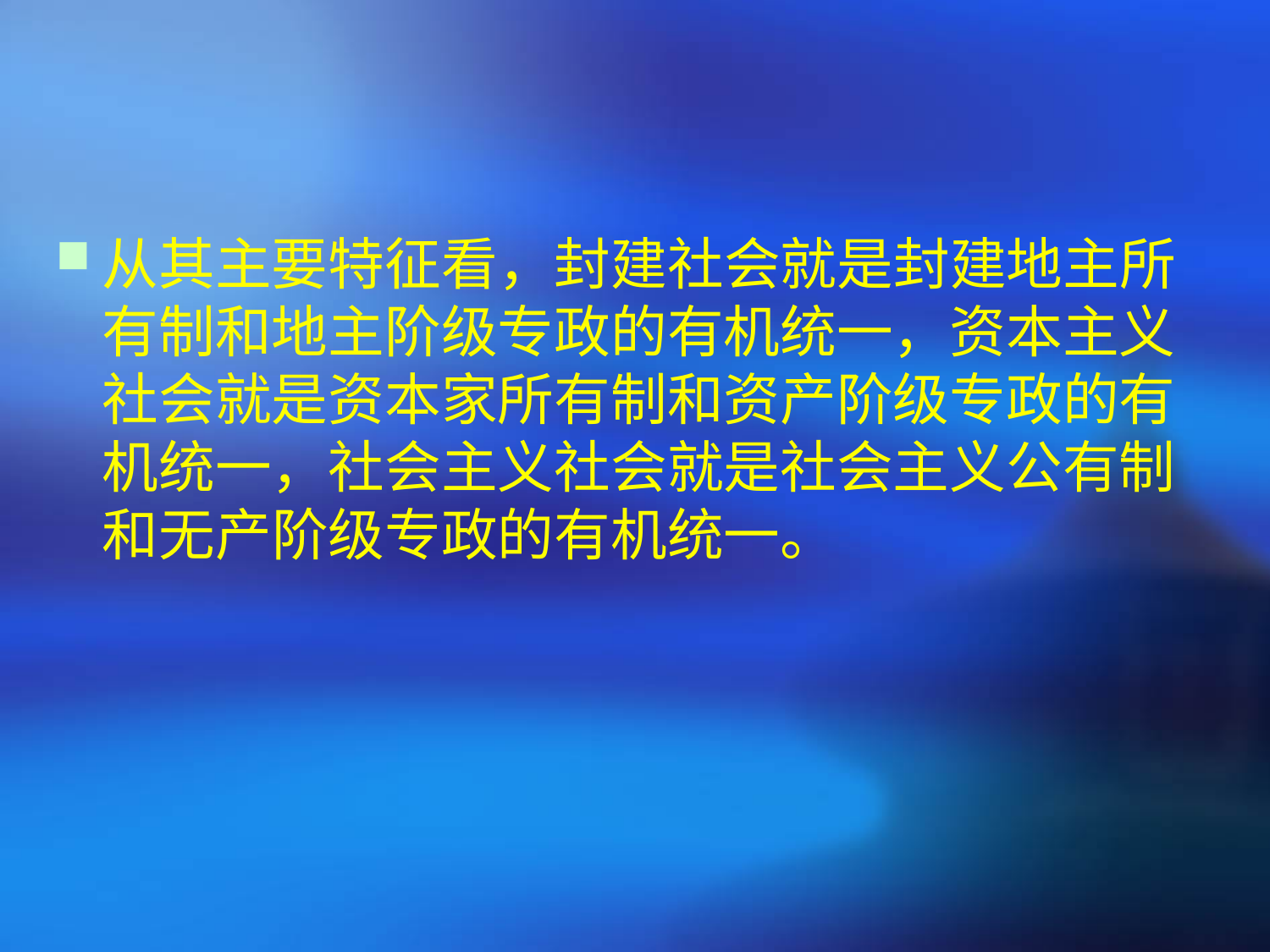

从其主要特征看，封建社会就是封建地主所有制和地主阶级专政的有机统一，资本主义社会就是资本家所有制和资产阶级专政的有机统一，社会主义社会就是社会主义公有制和无产阶级专政的有机统一。